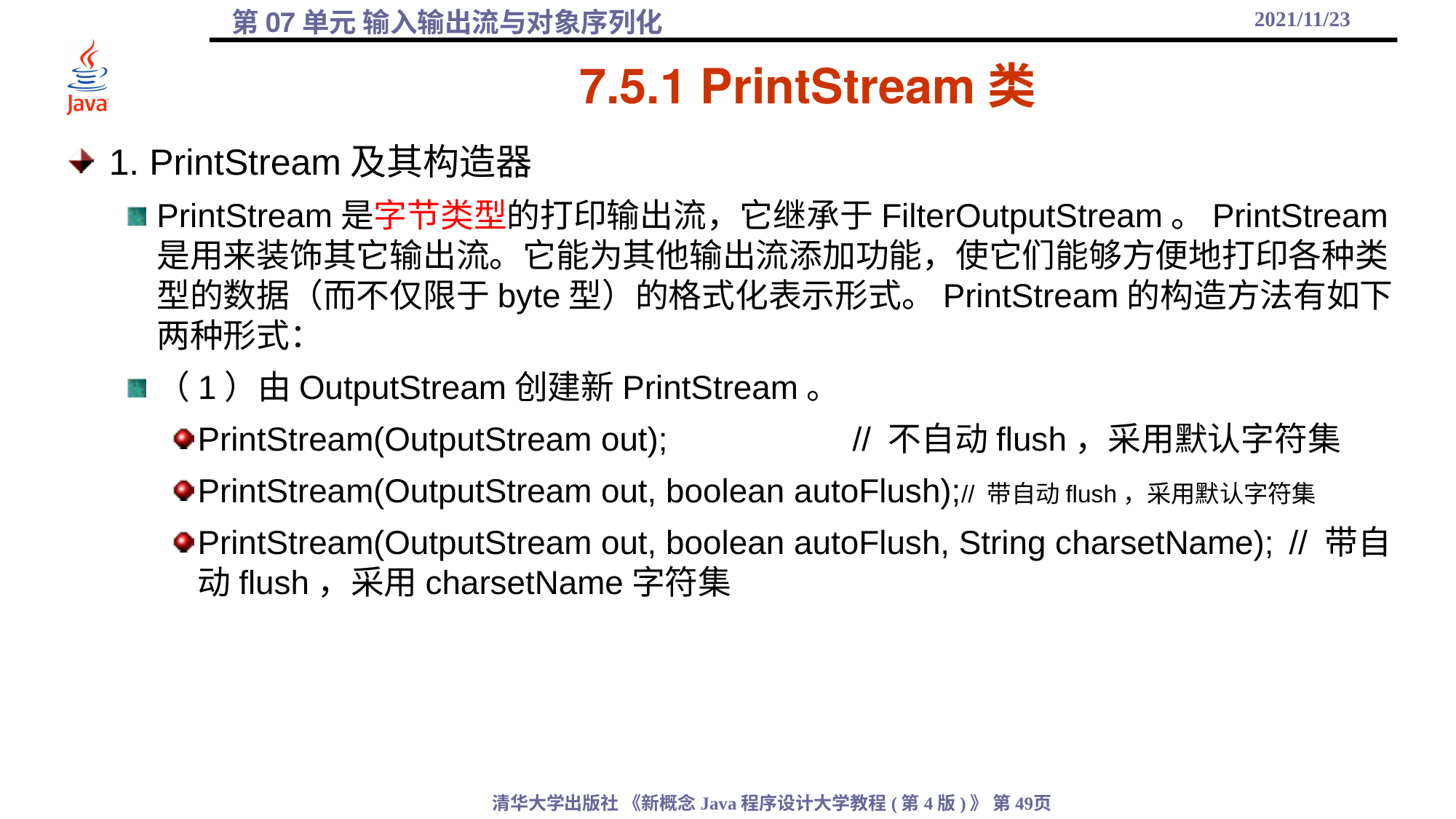

2021/11/23
# 7.5.1 PrintStream类
1. PrintStream及其构造器
PrintStream是字节类型的打印输出流，它继承于FilterOutputStream。PrintStream 是用来装饰其它输出流。它能为其他输出流添加功能，使它们能够方便地打印各种类型的数据（而不仅限于byte型）的格式化表示形式。PrintStream的构造方法有如下两种形式：
（1）由OutputStream创建新PrintStream。
PrintStream(OutputStream out);		// 不自动flush，采用默认字符集
PrintStream(OutputStream out, boolean autoFlush);// 带自动flush，采用默认字符集
PrintStream(OutputStream out, boolean autoFlush, String charsetName);	// 带自动flush，采用charsetName字符集